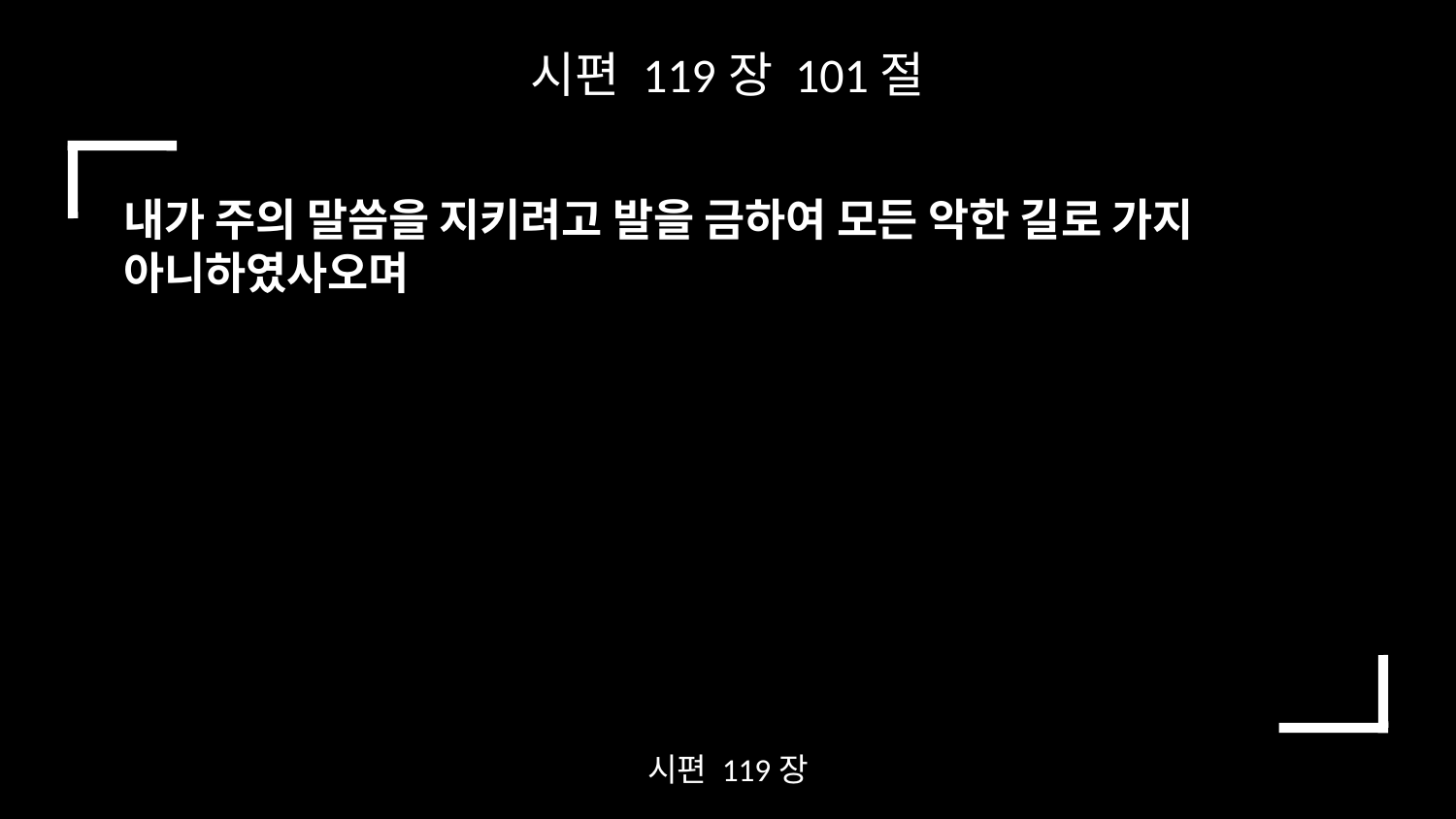

시편 119장 101절

내가 주의 말씀을 지키려고 발을 금하여 모든 악한 길로 가지 아니하였사오며

시편 119장